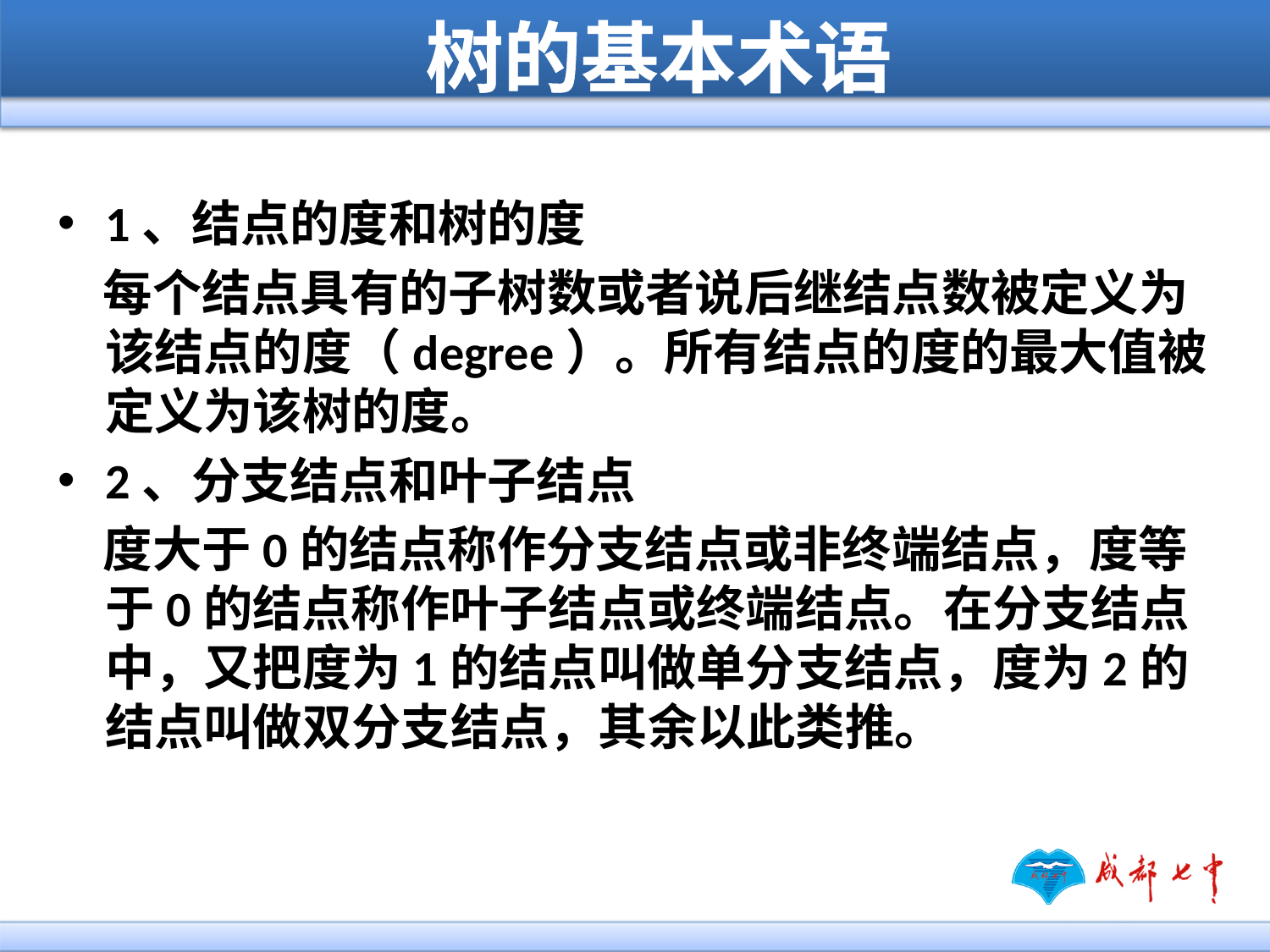

# 树的基本术语
1、结点的度和树的度
   每个结点具有的子树数或者说后继结点数被定义为该结点的度（degree）。所有结点的度的最大值被定义为该树的度。
2、分支结点和叶子结点
   度大于0的结点称作分支结点或非终端结点，度等于0的结点称作叶子结点或终端结点。在分支结点中，又把度为1的结点叫做单分支结点，度为2的结点叫做双分支结点，其余以此类推。